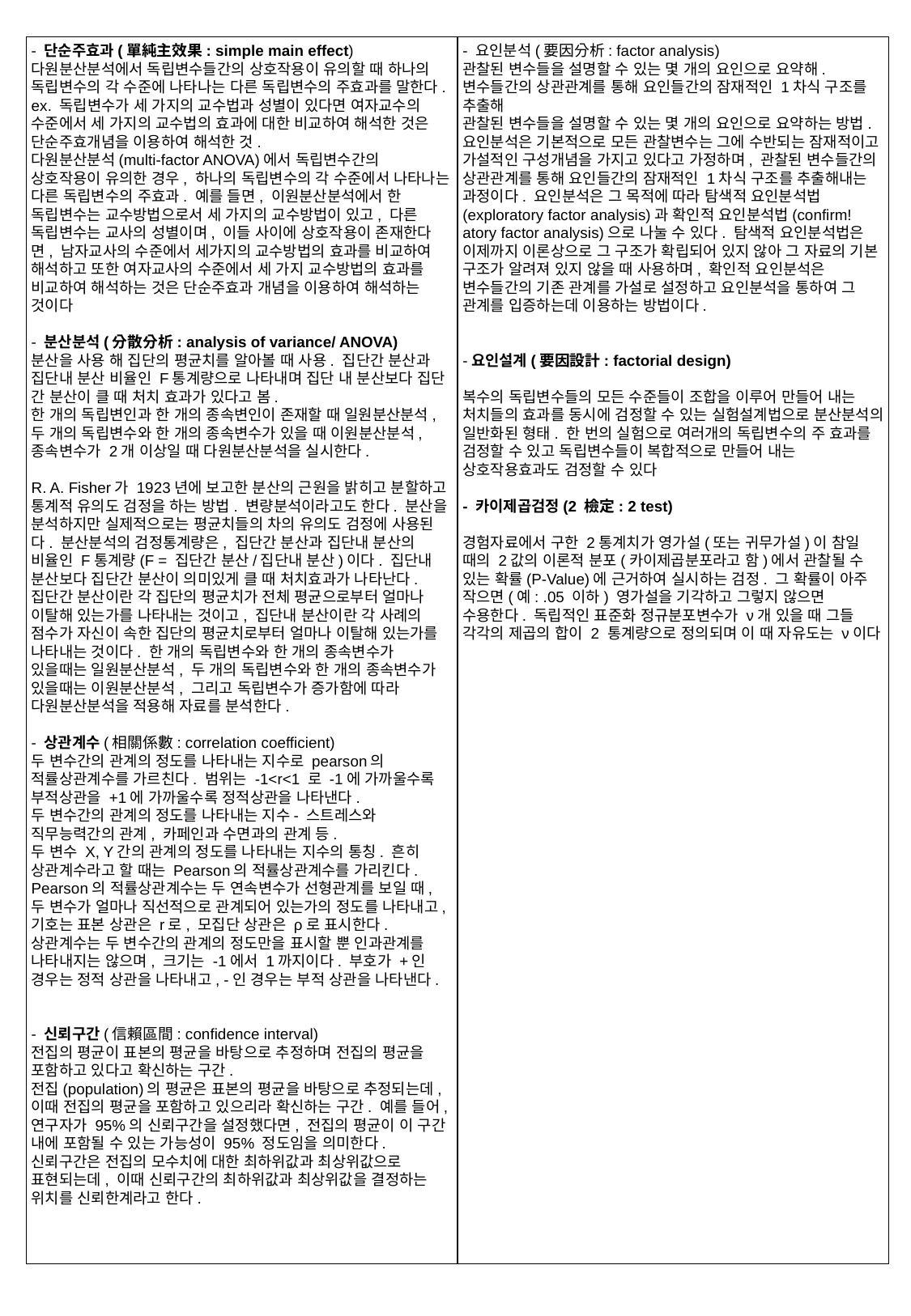

- 단순주효과(單純主效果: simple main effect)
다원분산분석에서 독립변수들간의 상호작용이 유의할 때 하나의 독립변수의 각 수준에 나타나는 다른 독립변수의 주효과를 말한다. ex. 독립변수가 세 가지의 교수법과 성별이 있다면 여자교수의 수준에서 세 가지의 교수법의 효과에 대한 비교하여 해석한 것은 단순주효개념을 이용하여 해석한 것.
다원분산분석(multi-factor ANOVA)에서 독립변수간의 상호작용이 유의한 경우, 하나의 독립변수의 각 수준에서 나타나는 다른 독립변수의 주효과. 예를 들면, 이원분산분석에서 한 독립변수는 교수방법으로서 세 가지의 교수방법이 있고, 다른 독립변수는 교사의 성별이며, 이들 사이에 상호작용이 존재한다면, 남자교사의 수준에서 세가지의 교수방법의 효과를 비교하여 해석하고 또한 여자교사의 수준에서 세 가지 교수방법의 효과를 비교하여 해석하는 것은 단순주효과 개념을 이용하여 해석하는 것이다

- 분산분석(分散分析: analysis of variance/ ANOVA)
분산을 사용 해 집단의 평균치를 알아볼 때 사용. 집단간 분산과 집단내 분산 비율인 F통계량으로 나타내며 집단 내 분산보다 집단 간 분산이 클 때 처치 효과가 있다고 봄.
한 개의 독립변인과 한 개의 종속변인이 존재할 때 일원분산분석, 두 개의 독립변수와 한 개의 종속변수가 있을 때 이원분산분석, 종속변수가 2개 이상일 때 다원분산분석을 실시한다.

R. A. Fisher가 1923년에 보고한 분산의 근원을 밝히고 분할하고 통계적 유의도 검정을 하는 방법. 변량분석이라고도 한다. 분산을 분석하지만 실제적으로는 평균치들의 차의 유의도 검정에 사용된다. 분산분석의 검정통계량은, 집단간 분산과 집단내 분산의 비율인 F통계량(F = 집단간 분산/집단내 분산)이다. 집단내 분산보다 집단간 분산이 의미있게 클 때 처치효과가 나타난다. 집단간 분산이란 각 집단의 평균치가 전체 평균으로부터 얼마나 이탈해 있는가를 나타내는 것이고, 집단내 분산이란 각 사례의 점수가 자신이 속한 집단의 평균치로부터 얼마나 이탈해 있는가를 나타내는 것이다. 한 개의 독립변수와 한 개의 종속변수가 있을때는 일원분산분석, 두 개의 독립변수와 한 개의 종속변수가 있을때는 이원분산분석, 그리고 독립변수가 증가함에 따라 다원분산분석을 적용해 자료를 분석한다.

- 상관계수(相關係數: correlation coefficient)
두 변수간의 관계의 정도를 나타내는 지수로 pearson의 적률상관계수를 가르친다. 범위는 -1<r<1 로 -1에 가까울수록 부적상관을 +1에 가까울수록 정적상관을 나타낸다.
두 변수간의 관계의 정도를 나타내는 지수- 스트레스와 직무능력간의 관계, 카페인과 수면과의 관계 등.
두 변수 X, Y간의 관계의 정도를 나타내는 지수의 통칭. 흔히 상관계수라고 할 때는 Pearson의 적률상관계수를 가리킨다. Pearson의 적률상관계수는 두 연속변수가 선형관계를 보일 때, 두 변수가 얼마나 직선적으로 관계되어 있는가의 정도를 나타내고, 기호는 표본 상관은 r로, 모집단 상관은 ρ로 표시한다. 상관계수는 두 변수간의 관계의 정도만을 표시할 뿐 인과관계를 나타내지는 않으며, 크기는 -1에서 1까지이다. 부호가 +인 경우는 정적 상관을 나타내고, -인 경우는 부적 상관을 나타낸다.

- 신뢰구간(信賴區間: confidence interval)
전집의 평균이 표본의 평균을 바탕으로 추정하며 전집의 평균을 포함하고 있다고 확신하는 구간.
전집(population)의 평균은 표본의 평균을 바탕으로 추정되는데, 이때 전집의 평균을 포함하고 있으리라 확신하는 구간. 예를 들어, 연구자가 95%의 신뢰구간을 설정했다면, 전집의 평균이 이 구간 내에 포함될 수 있는 가능성이 95% 정도임을 의미한다. 신뢰구간은 전집의 모수치에 대한 최하위값과 최상위값으로 표현되는데, 이때 신뢰구간의 최하위값과 최상위값을 결정하는 위치를 신뢰한계라고 한다.

- 요인분석(要因分析: factor analysis)
관찰된 변수들을 설명할 수 있는 몇 개의 요인으로 요약해. 변수들간의 상관관계를 통해 요인들간의 잠재적인 1차식 구조를 추출해
관찰된 변수들을 설명할 수 있는 몇 개의 요인으로 요약하는 방법. 요인분석은 기본적으로 모든 관찰변수는 그에 수반되는 잠재적이고 가설적인 구성개념을 가지고 있다고 가정하며, 관찰된 변수들간의 상관관계를 통해 요인들간의 잠재적인 1차식 구조를 추출해내는 과정이다. 요인분석은 그 목적에 따라 탐색적 요인분석법(exploratory factor analysis)과 확인적 요인분석법(confirm!atory factor analysis)으로 나눌 수 있다. 탐색적 요인분석법은 이제까지 이론상으로 그 구조가 확립되어 있지 않아 그 자료의 기본 구조가 알려져 있지 않을 때 사용하며, 확인적 요인분석은 변수들간의 기존 관계를 가설로 설정하고 요인분석을 통하여 그 관계를 입증하는데 이용하는 방법이다.

-요인설계(要因設計: factorial design)

복수의 독립변수들의 모든 수준들이 조합을 이루어 만들어 내는 처치들의 효과를 동시에 검정할 수 있는 실험설계법으로 분산분석의 일반화된 형태. 한 번의 실험으로 여러개의 독립변수의 주 효과를 검정할 수 있고 독립변수들이 복합적으로 만들어 내는 상호작용효과도 검정할 수 있다

- 카이제곱검정(2 檢定: 2 test)

경험자료에서 구한 2통계치가 영가설(또는 귀무가설)이 참일 때의 2값의 이론적 분포(카이제곱분포라고 함)에서 관찰될 수 있는 확률(P-Value)에 근거하여 실시하는 검정. 그 확률이 아주 작으면(예: .05 이하) 영가설을 기각하고 그렇지 않으면 수용한다. 독립적인 표준화 정규분포변수가 ν개 있을 때 그들 각각의 제곱의 합이 2 통계량으로 정의되며 이 때 자유도는 ν이다